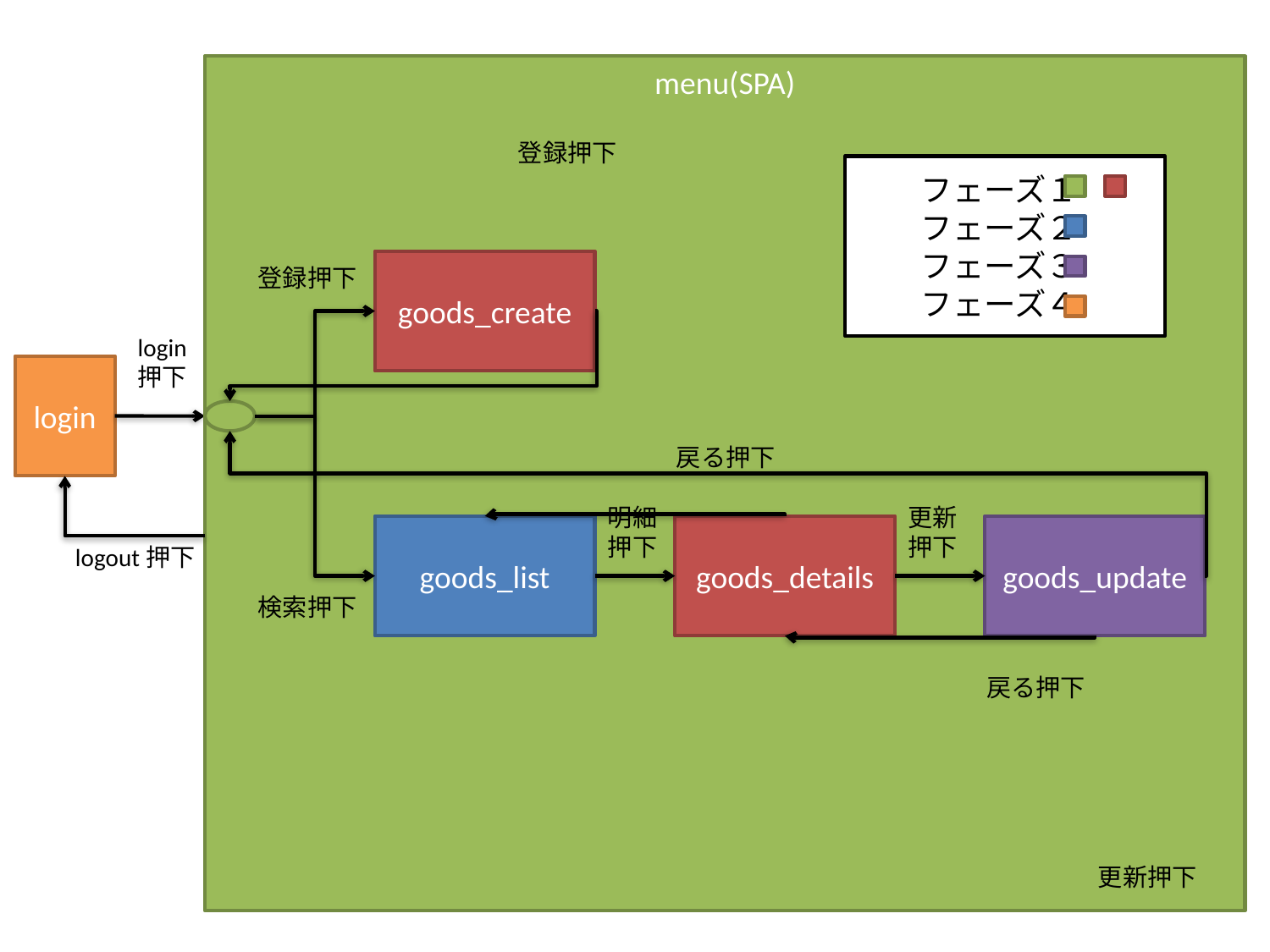

menu(SPA)
登録押下
フェーズ１
フェーズ２
フェーズ３
フェーズ４

goods_create
登録押下
login
押下
login

戻る押下
明細
押下
更新
押下
goods_list
goods_details
goods_update
logout押下
検索押下
戻る押下
更新押下